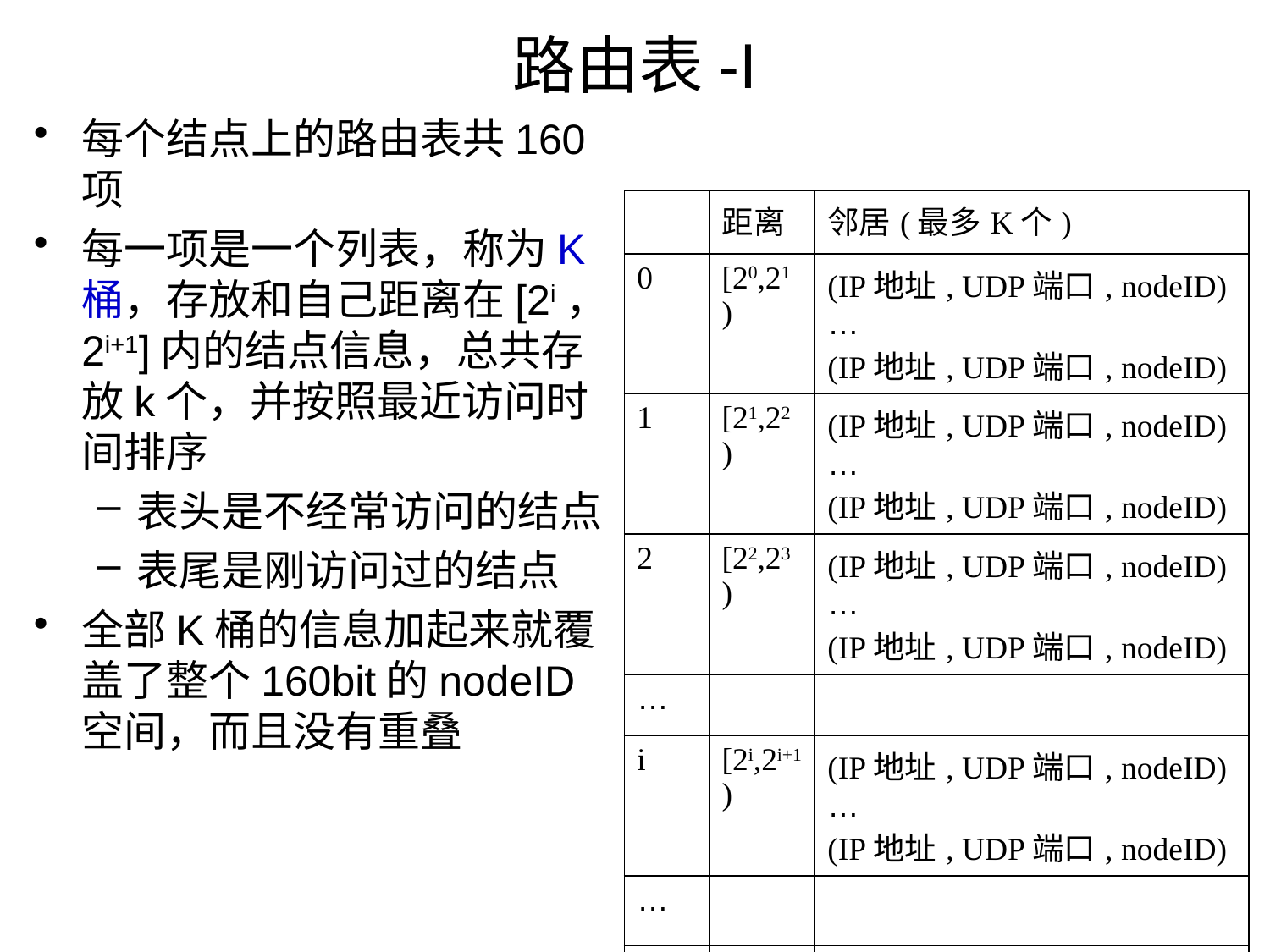

# 路由表-I
每个结点上的路由表共160项
每一项是一个列表，称为K桶，存放和自己距离在[2i，2i+1]内的结点信息，总共存放k个，并按照最近访问时间排序
表头是不经常访问的结点
表尾是刚访问过的结点
全部K桶的信息加起来就覆盖了整个160bit的nodeID 空间，而且没有重叠
|  | 距离 | 邻居(最多K个) |
| --- | --- | --- |
| 0 | [20,21 ) | (IP地址, UDP端口, nodeID)… (IP地址, UDP端口, nodeID) |
| 1 | [21,22 ) | (IP地址, UDP端口, nodeID)… (IP地址, UDP端口, nodeID) |
| 2 | [22,23 ) | (IP地址, UDP端口, nodeID)… (IP地址, UDP端口, nodeID) |
| … |  |  |
| i | [2i,2i+1 ) | (IP地址, UDP端口, nodeID)… (IP地址, UDP端口, nodeID) |
| … |  |  |
| 159 | [2159,2160 ) | (IP地址, UDP端口, nodeID)… (IP地址, UDP端口, nodeID) |